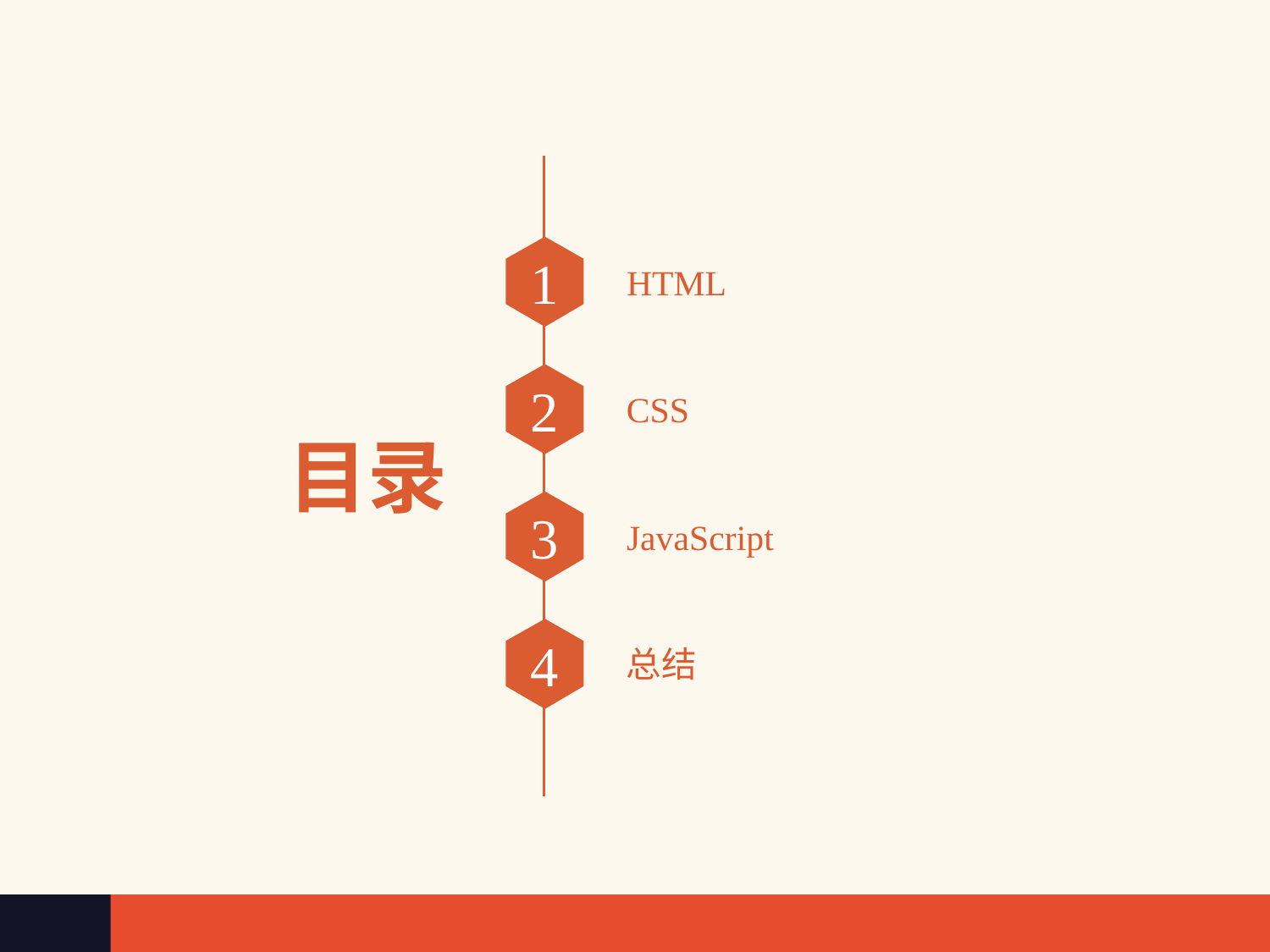

1
HTML
2
CSS
目录
3
JavaScript
4
总结